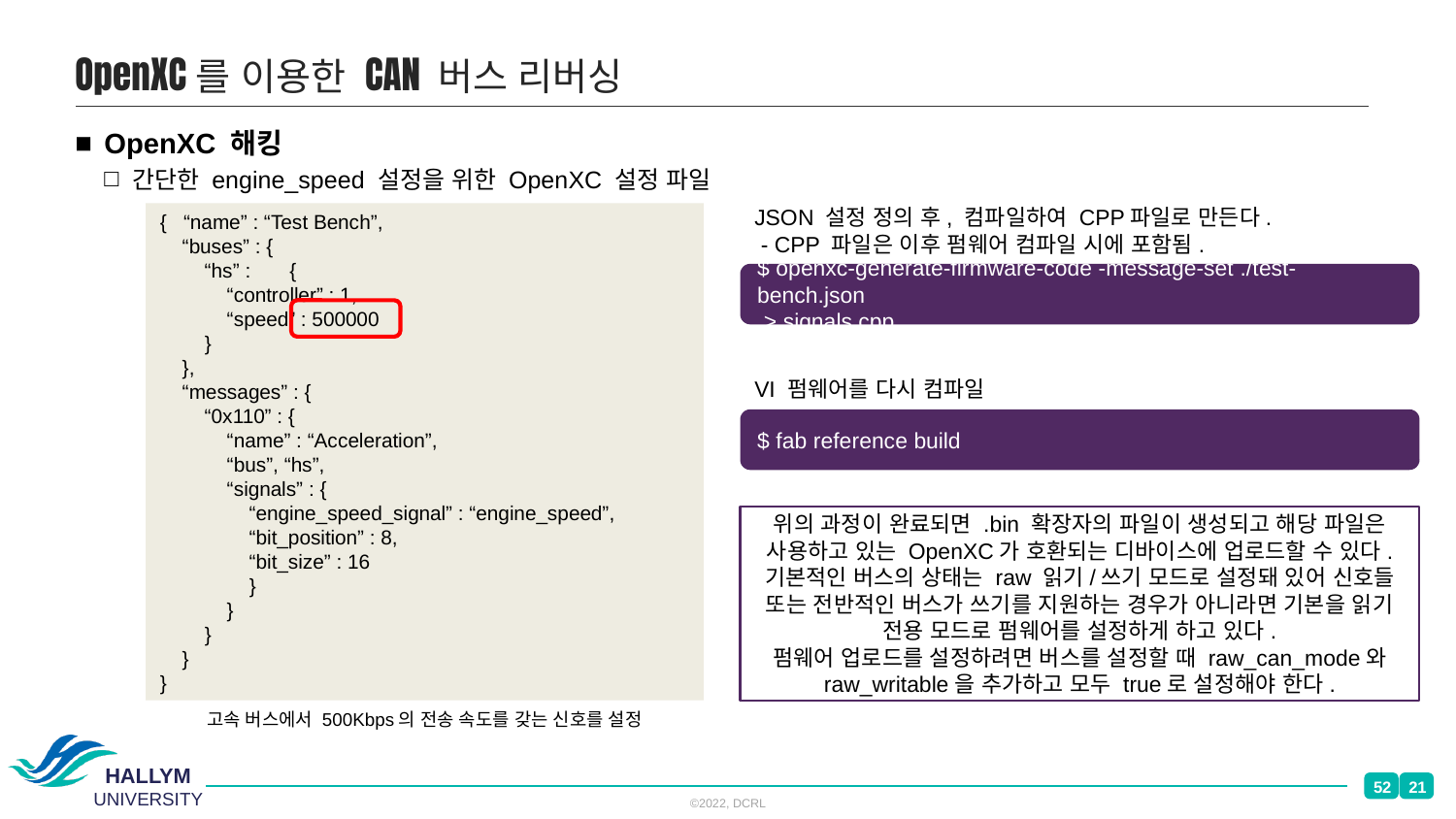

# OpenXC를 이용한 CAN 버스 리버싱
OpenXC 해킹
간단한 engine_speed 설정을 위한 OpenXC 설정 파일

JSON 설정 정의 후, 컴파일하여 CPP파일로 만든다.
 - CPP 파일은 이후 펌웨어 컴파일 시에 포함됨.
{   “name” : “Test Bench”,
    “buses” : {
        “hs” :       {
            “controller” : 1,
            “speed” : 500000
        }
    },
    “messages” : {
        “0x110” : {
            “name” : “Acceleration”,
            “bus”, “hs”,
            “signals” : {
                “engine_speed_signal” : “engine_speed”,
                “bit_position” : 8,
                “bit_size” : 16
                }
            }
        }
    }
}
$ openxc-generate-firmware-code -message-set ./test-bench.json
 > signals.cpp

VI 펌웨어를 다시 컴파일
$ fab reference build
위의 과정이 완료되면 .bin 확장자의 파일이 생성되고 해당 파일은 사용하고 있는 OpenXC가 호환되는 디바이스에 업로드할 수 있다.
기본적인 버스의 상태는 raw 읽기/쓰기 모드로 설정돼 있어 신호들 또는 전반적인 버스가 쓰기를 지원하는 경우가 아니라면 기본을 읽기 전용 모드로 펌웨어를 설정하게 하고 있다.
펌웨어 업로드를 설정하려면 버스를 설정할 때 raw_can_mode와 raw_writable을 추가하고 모두 true로 설정해야 한다.
고속 버스에서 500Kbps의 전송 속도를 갖는 신호를 설정